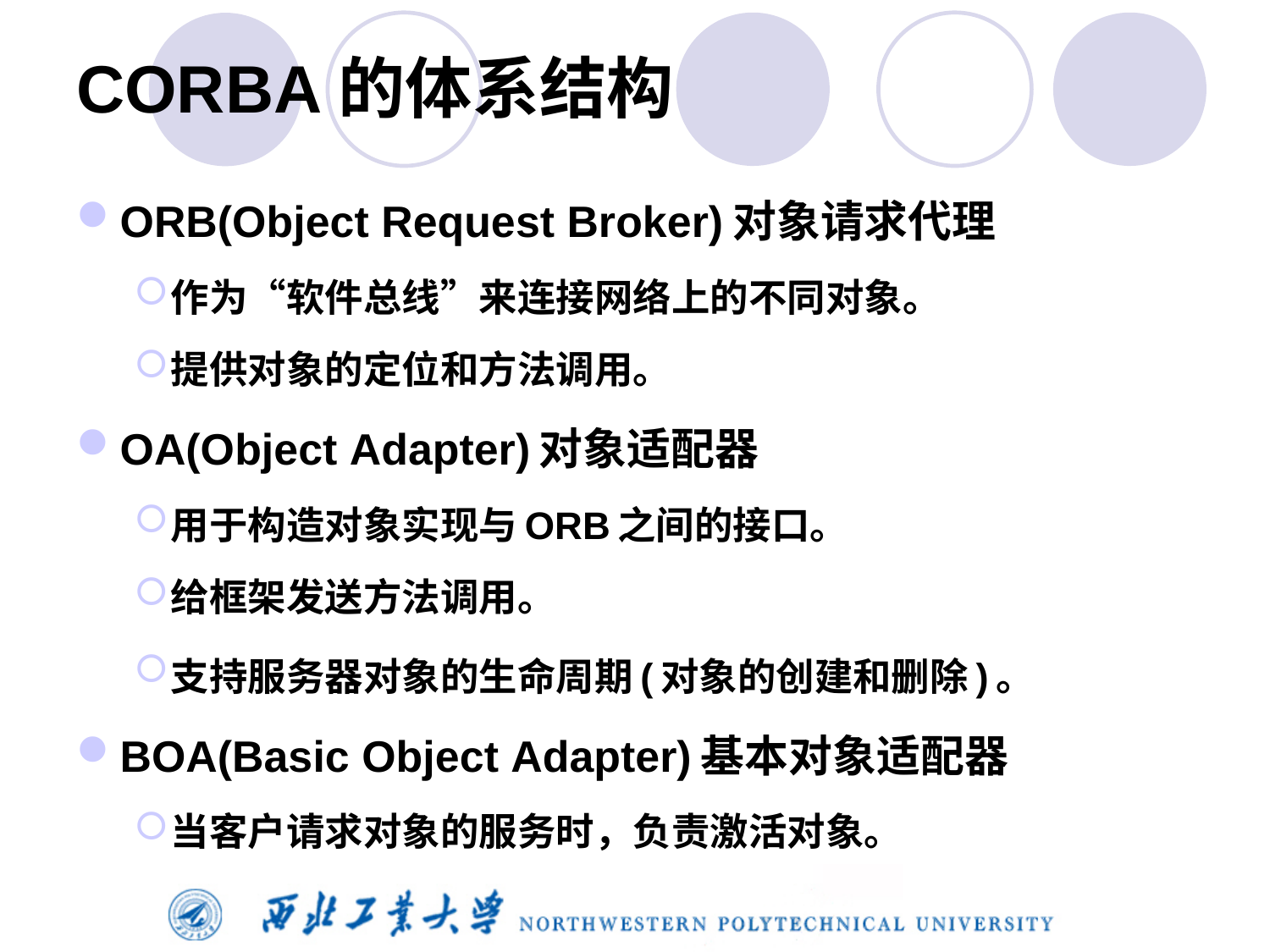

# CORBA的体系结构
ORB(Object Request Broker)对象请求代理
作为“软件总线”来连接网络上的不同对象。
提供对象的定位和方法调用。
OA(Object Adapter)对象适配器
用于构造对象实现与ORB之间的接口。
给框架发送方法调用。
支持服务器对象的生命周期(对象的创建和删除)。
BOA(Basic Object Adapter)基本对象适配器
当客户请求对象的服务时，负责激活对象。